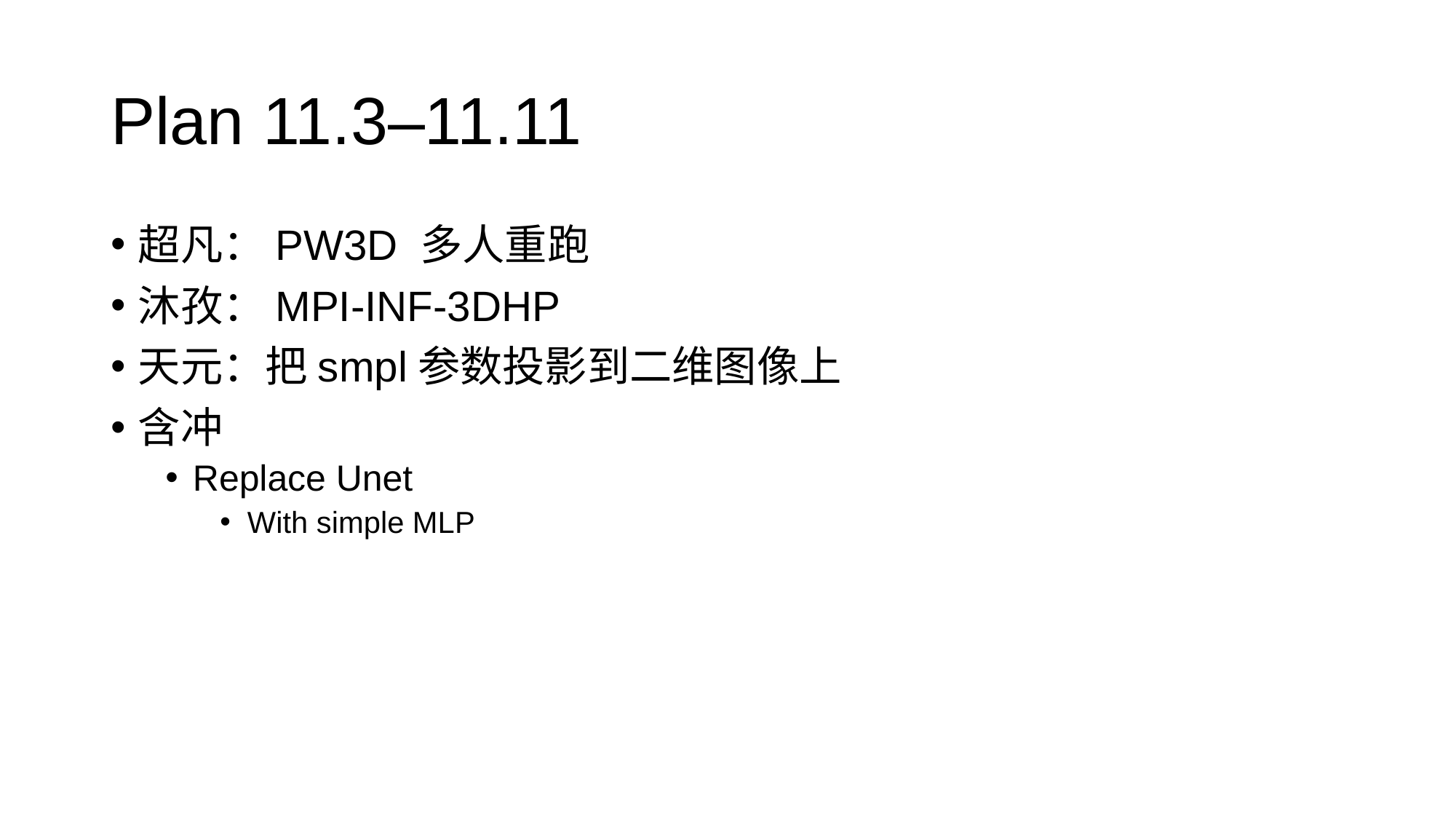

# Plan 11.3–11.11
超凡：PW3D 多人重跑
沐孜：MPI-INF-3DHP
天元：把smpl参数投影到二维图像上
含冲
Replace Unet
With simple MLP